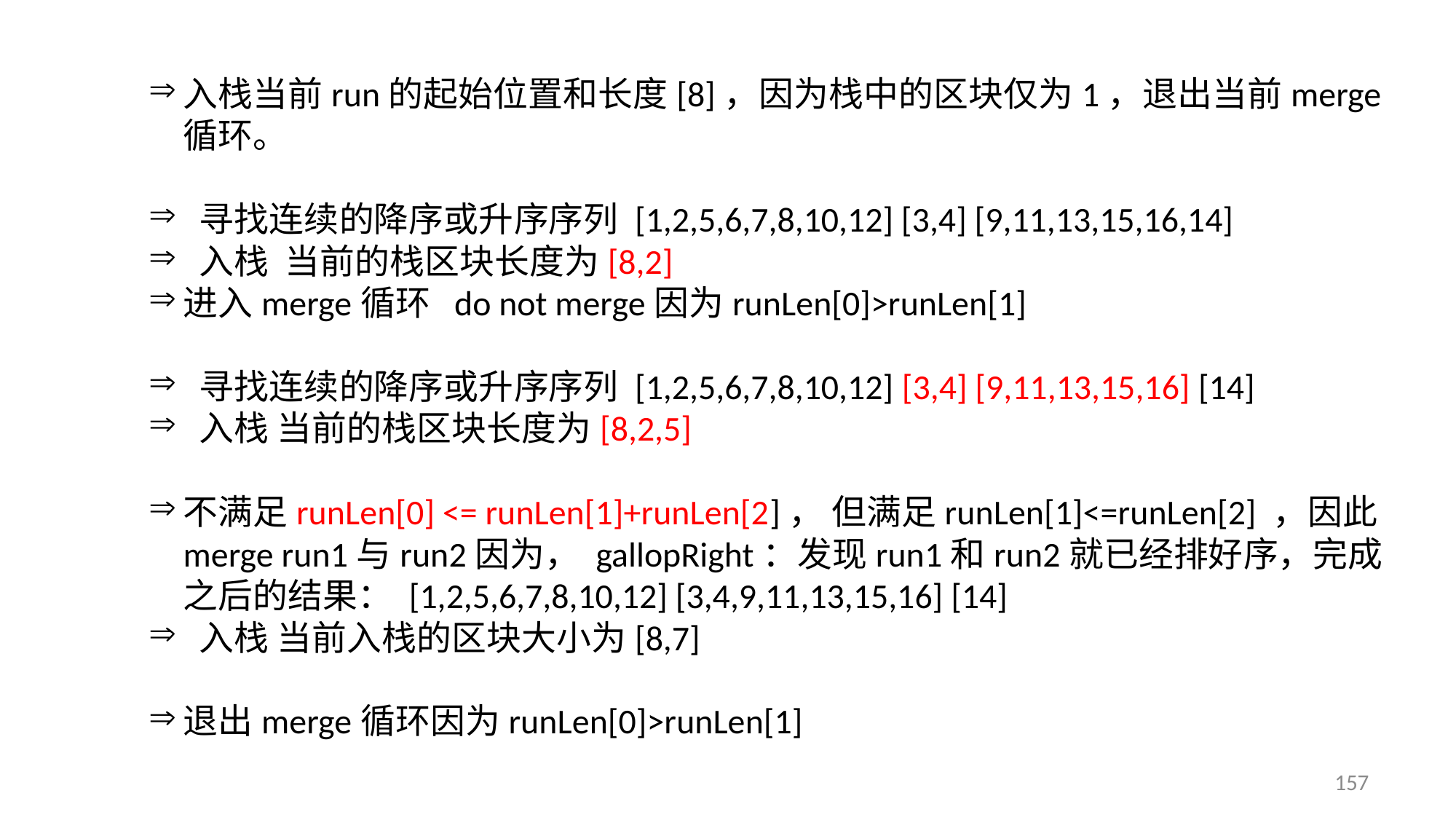

入栈当前run的起始位置和长度[8]，因为栈中的区块仅为1，退出当前merge循环。

 寻找连续的降序或升序序列 [1,2,5,6,7,8,10,12] [3,4] [9,11,13,15,16,14]
 入栈  当前的栈区块长度为[8,2]
进入merge循环  do not merge因为runLen[0]>runLen[1]

 寻找连续的降序或升序序列 [1,2,5,6,7,8,10,12] [3,4] [9,11,13,15,16] [14]
 入栈 当前的栈区块长度为[8,2,5]

不满足runLen[0] <= runLen[1]+runLen[2]， 但满足runLen[1]<=runLen[2] ，因此merge run1与run2因为， gallopRight：发现run1和run2就已经排好序，完成之后的结果： [1,2,5,6,7,8,10,12] [3,4,9,11,13,15,16] [14]
 入栈 当前入栈的区块大小为[8,7]

退出merge循环因为runLen[0]>runLen[1]
157